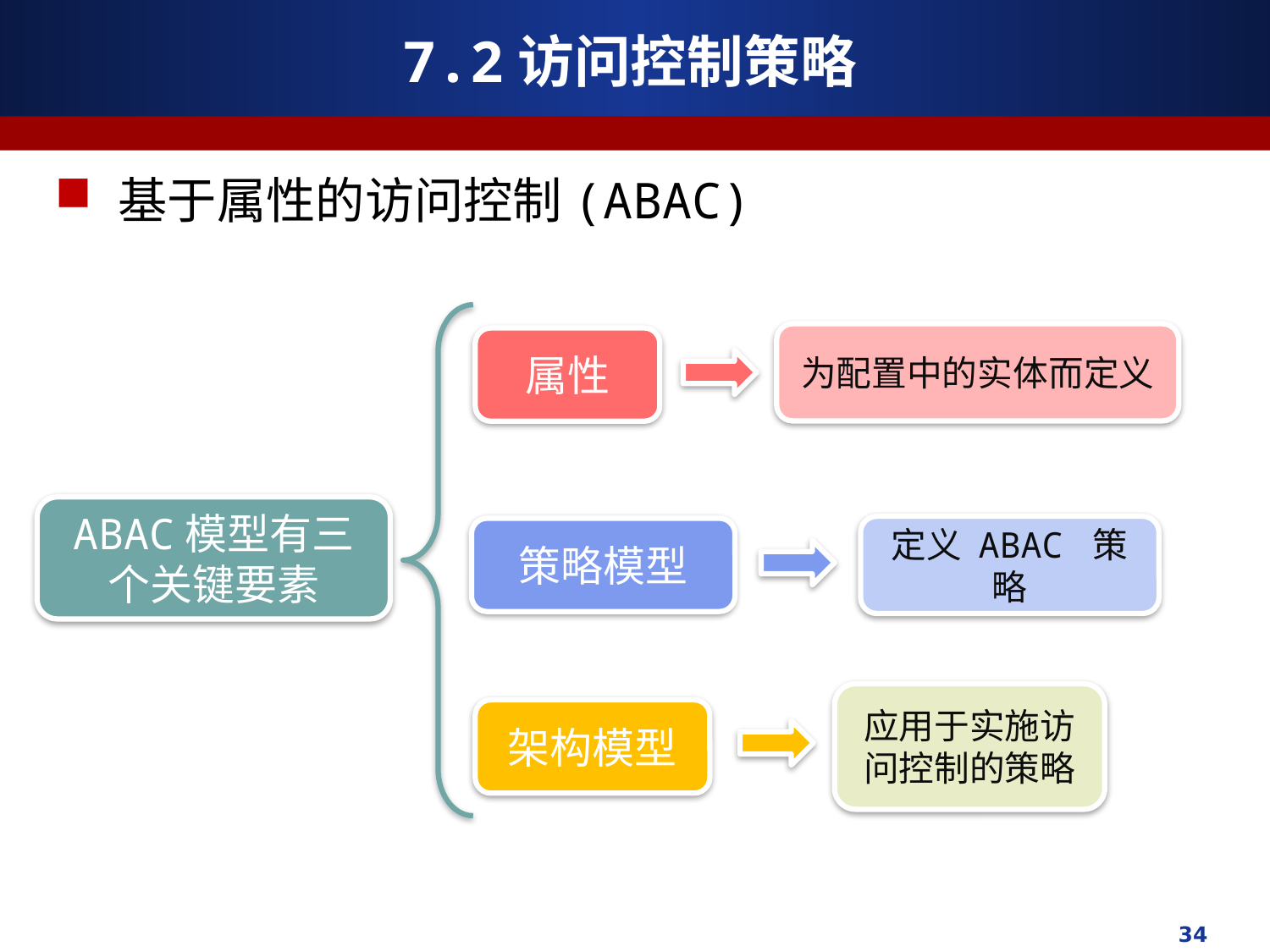

# 7.2访问控制策略
基于属性的访问控制(ABAC)

为配置中的实体而定义
属性

ABAC模型有三个关键要素
定义 ABAC 策略
策略模型

应用于实施访问控制的策略
架构模型

34